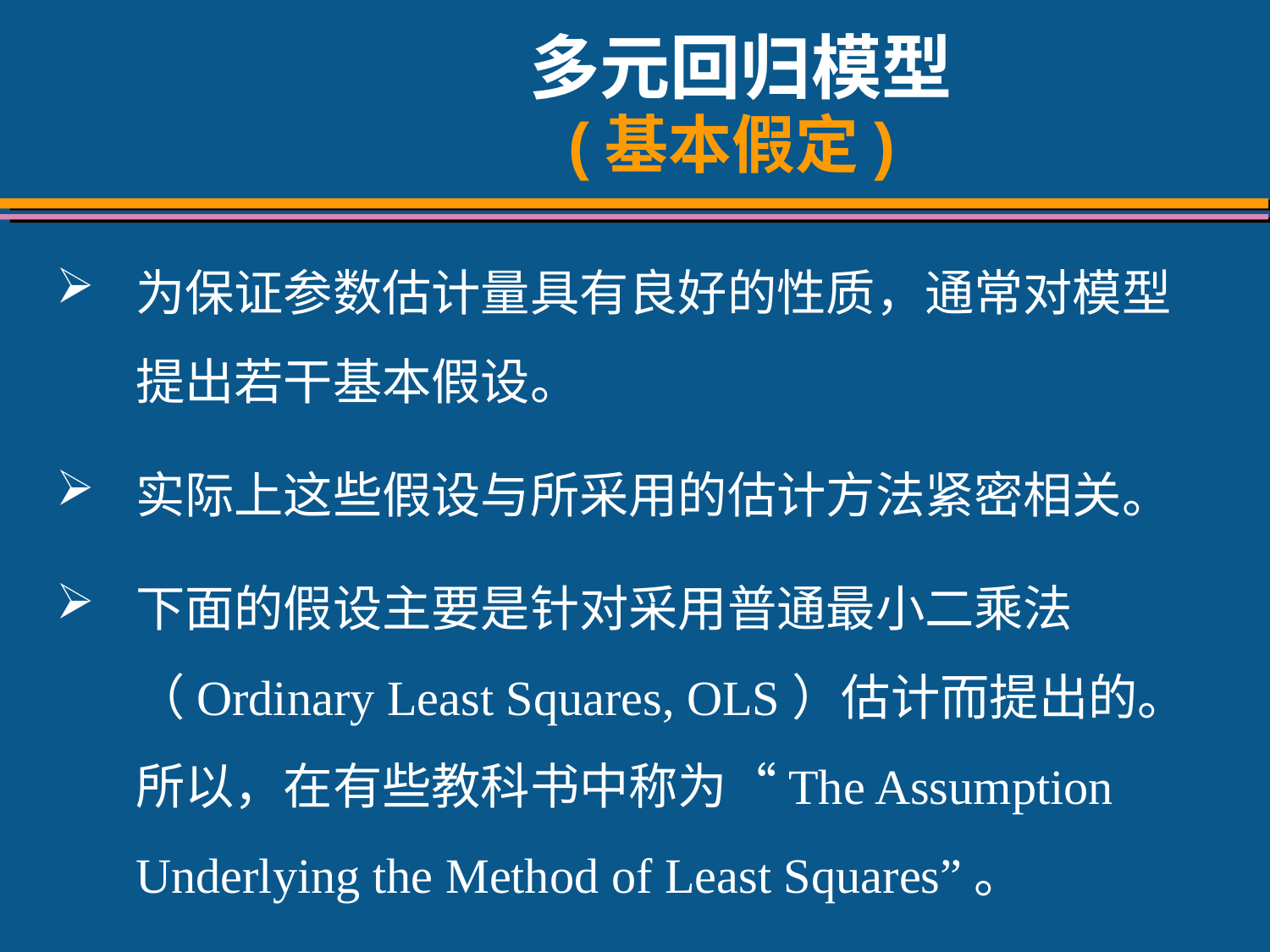

# 多元回归模型 (基本假定)
为保证参数估计量具有良好的性质，通常对模型提出若干基本假设。
实际上这些假设与所采用的估计方法紧密相关。
下面的假设主要是针对采用普通最小二乘法（Ordinary Least Squares, OLS）估计而提出的。所以，在有些教科书中称为“The Assumption Underlying the Method of Least Squares”。